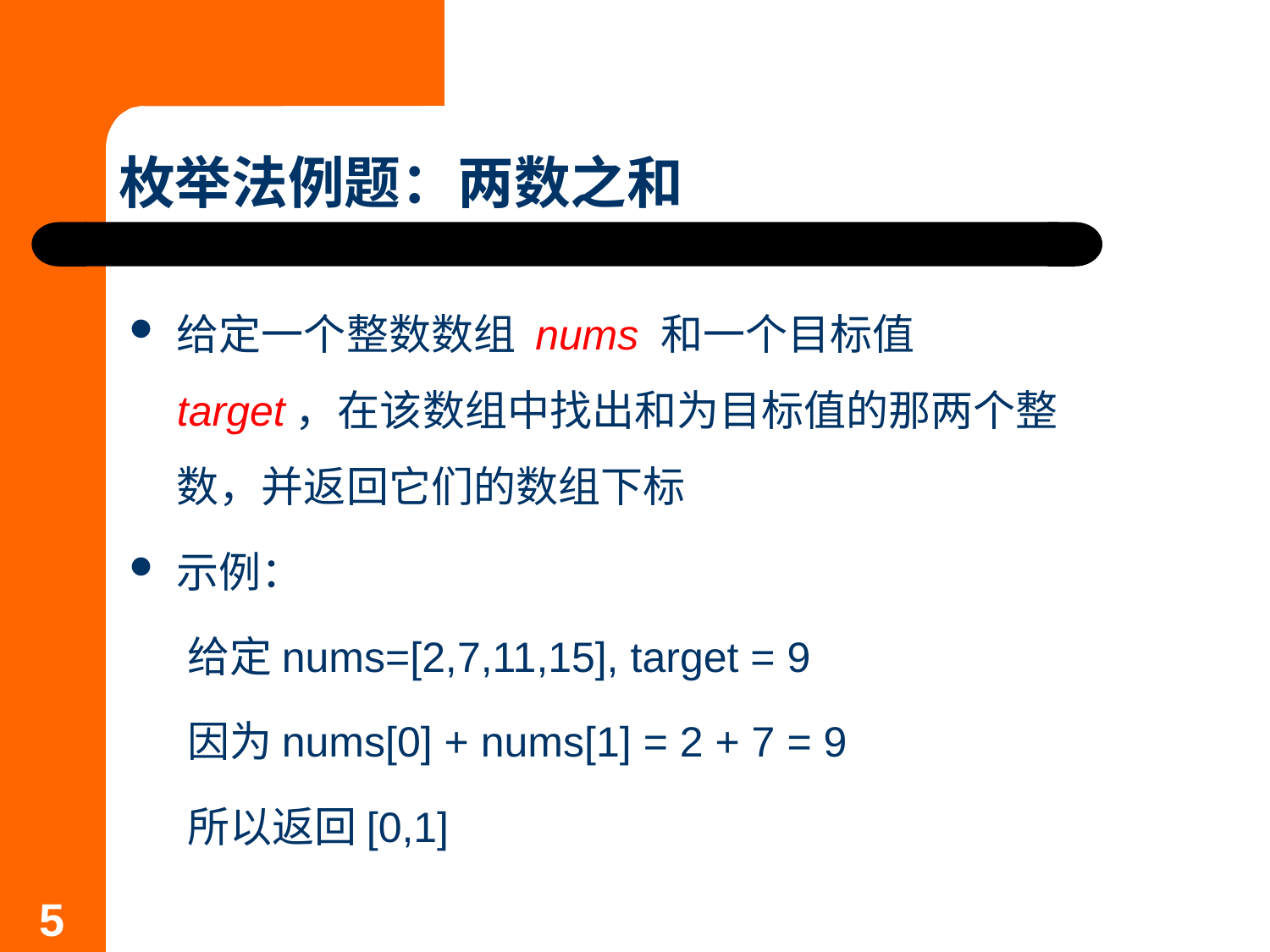

# 枚举法例题：两数之和
给定一个整数数组 nums 和一个目标值 target，在该数组中找出和为目标值的那两个整数，并返回它们的数组下标
示例：
     给定nums=[2,7,11,15], target = 9
     因为nums[0] + nums[1] = 2 + 7 = 9
     所以返回[0,1]
5